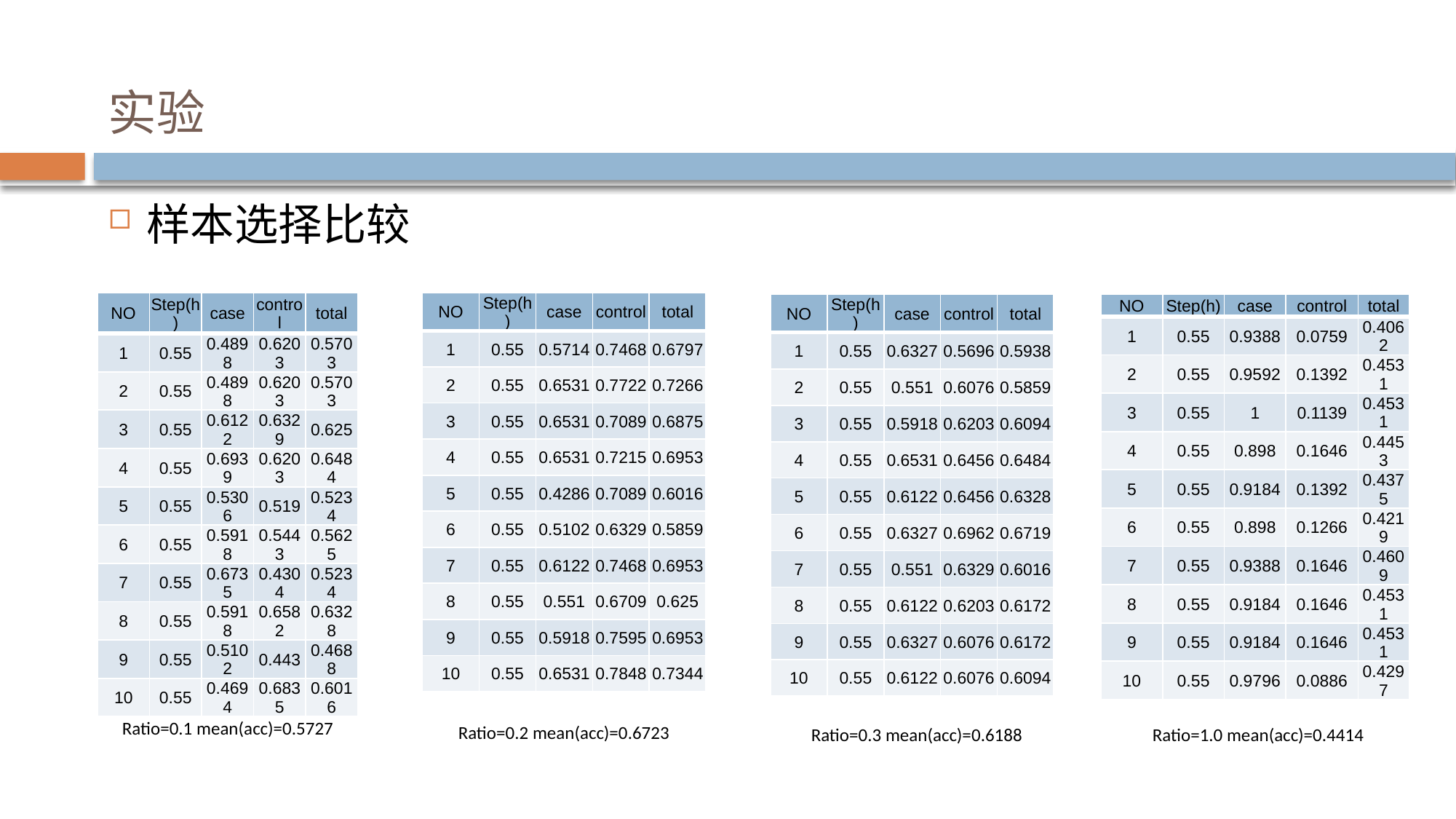

# 实验
样本选择比较
| NO | Step(h) | case | control | total |
| --- | --- | --- | --- | --- |
| 1 | 0.55 | 0.4898 | 0.6203 | 0.5703 |
| 2 | 0.55 | 0.4898 | 0.6203 | 0.5703 |
| 3 | 0.55 | 0.6122 | 0.6329 | 0.625 |
| 4 | 0.55 | 0.6939 | 0.6203 | 0.6484 |
| 5 | 0.55 | 0.5306 | 0.519 | 0.5234 |
| 6 | 0.55 | 0.5918 | 0.5443 | 0.5625 |
| 7 | 0.55 | 0.6735 | 0.4304 | 0.5234 |
| 8 | 0.55 | 0.5918 | 0.6582 | 0.6328 |
| 9 | 0.55 | 0.5102 | 0.443 | 0.4688 |
| 10 | 0.55 | 0.4694 | 0.6835 | 0.6016 |
| NO | Step(h) | case | control | total |
| --- | --- | --- | --- | --- |
| 1 | 0.55 | 0.5714 | 0.7468 | 0.6797 |
| 2 | 0.55 | 0.6531 | 0.7722 | 0.7266 |
| 3 | 0.55 | 0.6531 | 0.7089 | 0.6875 |
| 4 | 0.55 | 0.6531 | 0.7215 | 0.6953 |
| 5 | 0.55 | 0.4286 | 0.7089 | 0.6016 |
| 6 | 0.55 | 0.5102 | 0.6329 | 0.5859 |
| 7 | 0.55 | 0.6122 | 0.7468 | 0.6953 |
| 8 | 0.55 | 0.551 | 0.6709 | 0.625 |
| 9 | 0.55 | 0.5918 | 0.7595 | 0.6953 |
| 10 | 0.55 | 0.6531 | 0.7848 | 0.7344 |
| NO | Step(h) | case | control | total |
| --- | --- | --- | --- | --- |
| 1 | 0.55 | 0.6327 | 0.5696 | 0.5938 |
| 2 | 0.55 | 0.551 | 0.6076 | 0.5859 |
| 3 | 0.55 | 0.5918 | 0.6203 | 0.6094 |
| 4 | 0.55 | 0.6531 | 0.6456 | 0.6484 |
| 5 | 0.55 | 0.6122 | 0.6456 | 0.6328 |
| 6 | 0.55 | 0.6327 | 0.6962 | 0.6719 |
| 7 | 0.55 | 0.551 | 0.6329 | 0.6016 |
| 8 | 0.55 | 0.6122 | 0.6203 | 0.6172 |
| 9 | 0.55 | 0.6327 | 0.6076 | 0.6172 |
| 10 | 0.55 | 0.6122 | 0.6076 | 0.6094 |
| NO | Step(h) | case | control | total |
| --- | --- | --- | --- | --- |
| 1 | 0.55 | 0.9388 | 0.0759 | 0.4062 |
| 2 | 0.55 | 0.9592 | 0.1392 | 0.4531 |
| 3 | 0.55 | 1 | 0.1139 | 0.4531 |
| 4 | 0.55 | 0.898 | 0.1646 | 0.4453 |
| 5 | 0.55 | 0.9184 | 0.1392 | 0.4375 |
| 6 | 0.55 | 0.898 | 0.1266 | 0.4219 |
| 7 | 0.55 | 0.9388 | 0.1646 | 0.4609 |
| 8 | 0.55 | 0.9184 | 0.1646 | 0.4531 |
| 9 | 0.55 | 0.9184 | 0.1646 | 0.4531 |
| 10 | 0.55 | 0.9796 | 0.0886 | 0.4297 |
Ratio=0.1 mean(acc)=0.5727
Ratio=0.2 mean(acc)=0.6723
Ratio=0.3 mean(acc)=0.6188
Ratio=1.0 mean(acc)=0.4414